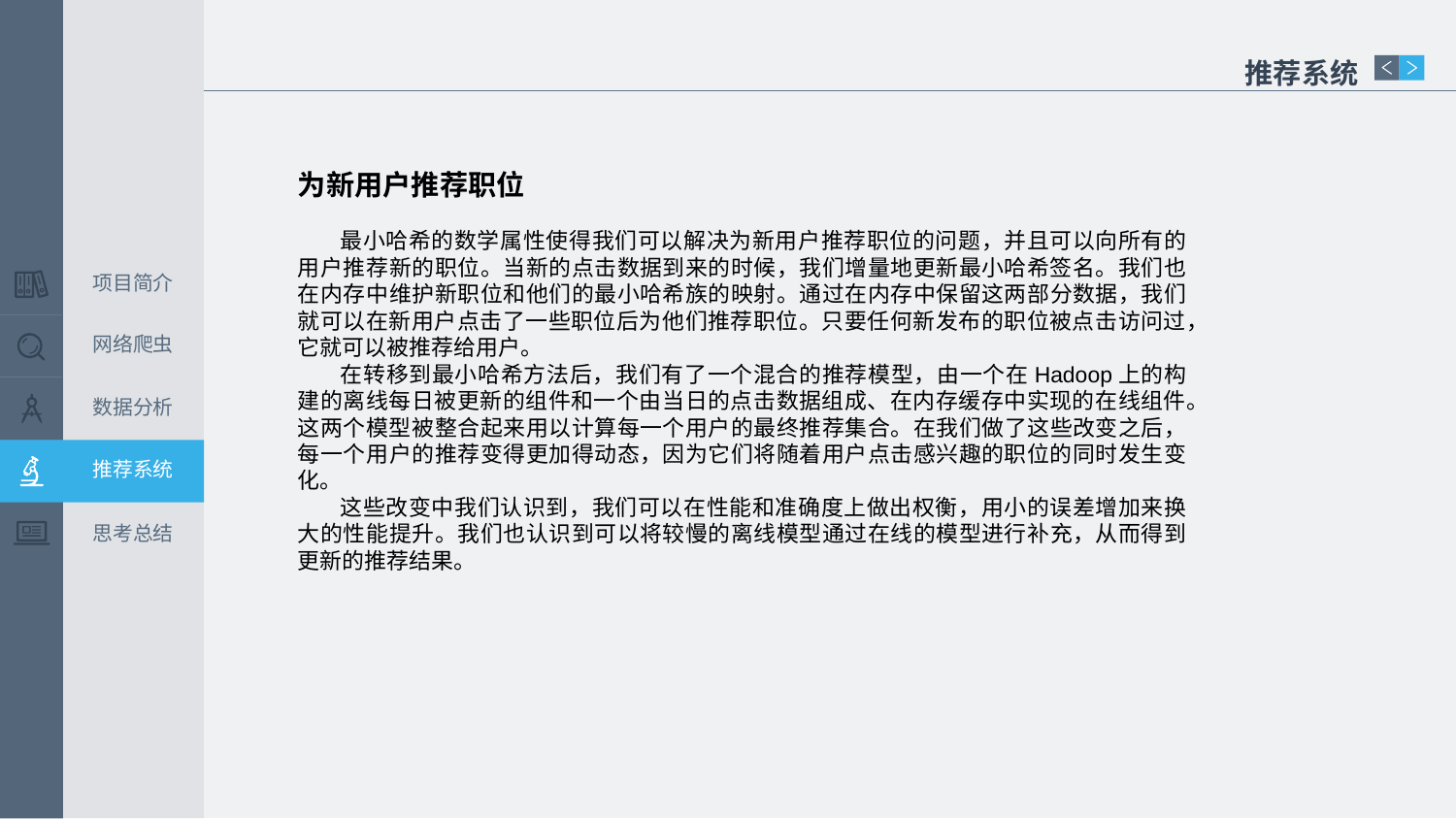

推荐系统

为新用户推荐职位
最小哈希的数学属性使得我们可以解决为新用户推荐职位的问题，并且可以向所有的用户推荐新的职位。当新的点击数据到来的时候，我们增量地更新最小哈希签名。我们也在内存中维护新职位和他们的最小哈希族的映射。通过在内存中保留这两部分数据，我们就可以在新用户点击了一些职位后为他们推荐职位。只要任何新发布的职位被点击访问过，它就可以被推荐给用户。
在转移到最小哈希方法后，我们有了一个混合的推荐模型，由一个在Hadoop上的构建的离线每日被更新的组件和一个由当日的点击数据组成、在内存缓存中实现的在线组件。这两个模型被整合起来用以计算每一个用户的最终推荐集合。在我们做了这些改变之后，每一个用户的推荐变得更加得动态，因为它们将随着用户点击感兴趣的职位的同时发生变化。
这些改变中我们认识到，我们可以在性能和准确度上做出权衡，用小的误差增加来换大的性能提升。我们也认识到可以将较慢的离线模型通过在线的模型进行补充，从而得到更新的推荐结果。
项目简介

网络爬虫

数据分析

推荐系统

思考总结